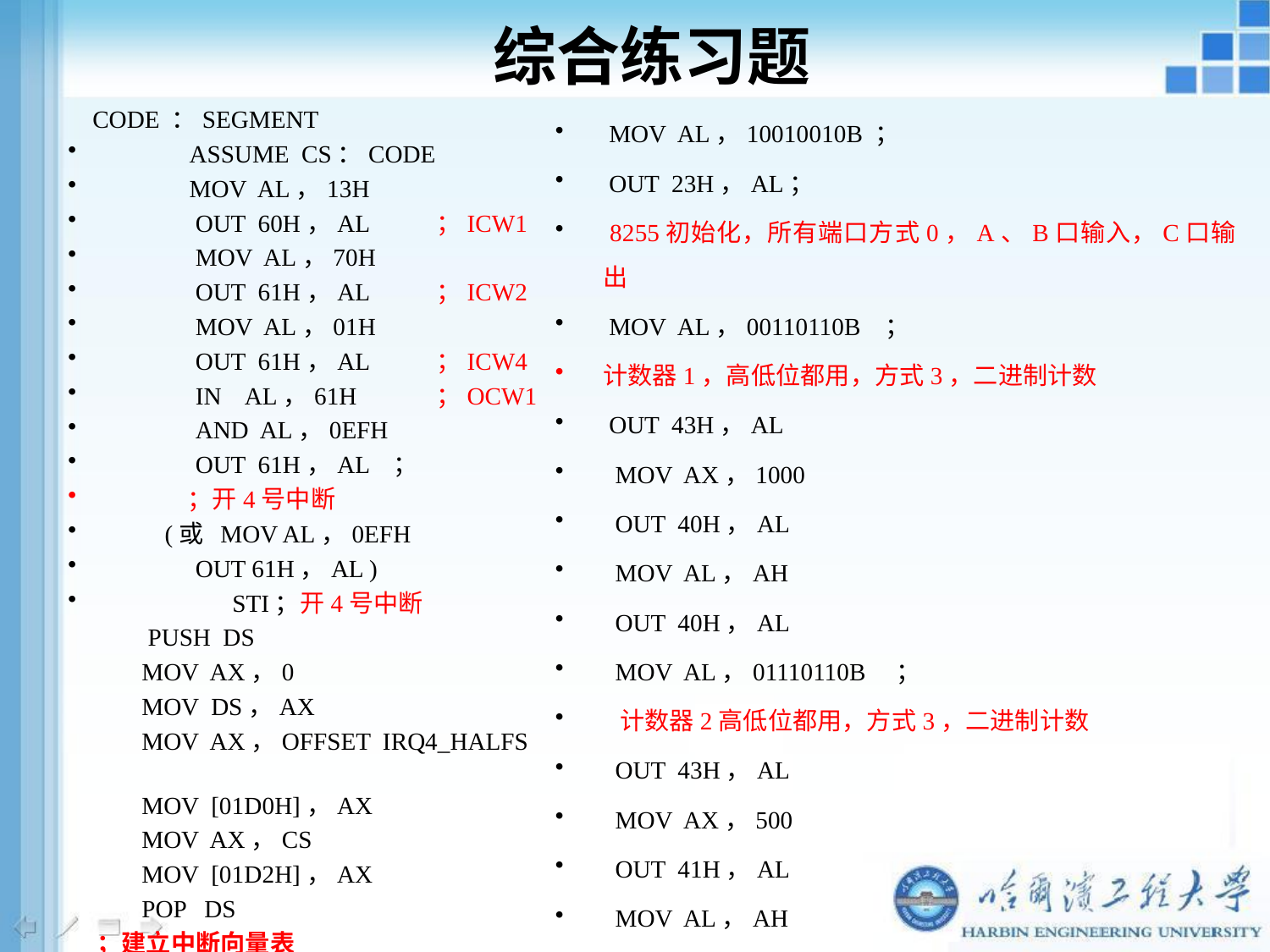

综合练习题
 MOV  AL，10010010B ；
 OUT  23H，AL；
 8255初始化，所有端口方式0，A、B口输入，C口输出
 MOV  AL，00110110B   ；
计数器1，高低位都用，方式3，二进制计数
 OUT  43H，AL
  MOV  AX，1000
  OUT  40H，AL
  MOV  AL，AH
  OUT  40H，AL
  MOV  AL，01110110B    ；
  计数器2高低位都用，方式3，二进制计数
  OUT  43H，AL
  MOV  AX，500
  OUT  41H，AL
  MOV  AL，AH
  OUT  41H，AL；
  8253初始化

    CODE ：SEGMENT
            ASSUME  CS：CODE
            MOV  AL，13H
             OUT  60H，AL          ；ICW1
             MOV  AL，70H
             OUT  61H，AL          ；ICW2
             MOV  AL，01H
             OUT  61H，AL          ；ICW4
             IN    AL，61H            ；OCW1
             AND  AL，0EFH
             OUT  61H，AL   ；
            ；开4号中断
        (或  MOV AL，0EFH
             OUT 61H，AL )
                   STI；开4号中断
             PUSH  DS
            MOV  AX，0
            MOV  DS，AX
            MOV  AX，OFFSET  IRQ4_HALFS
            MOV  [01D0H]，AX
            MOV  AX，CS
            MOV  [01D2H]，AX
            POP   DS
    ；建立中断向量表